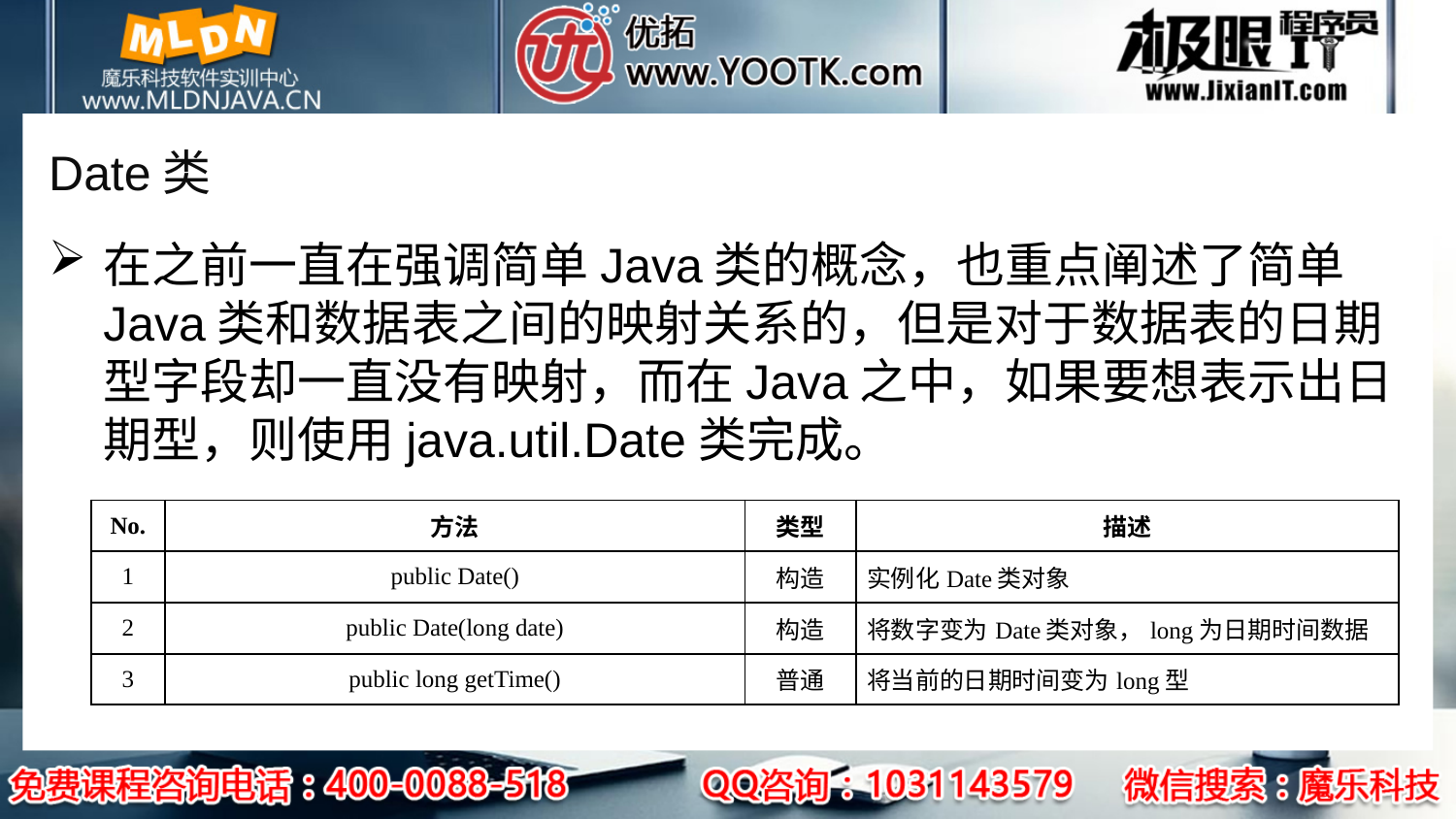

# Date类
在之前一直在强调简单Java类的概念，也重点阐述了简单Java类和数据表之间的映射关系的，但是对于数据表的日期型字段却一直没有映射，而在Java之中，如果要想表示出日期型，则使用java.util.Date类完成。
| No. | 方法 | 类型 | 描述 |
| --- | --- | --- | --- |
| 1 | public Date() | 构造 | 实例化Date类对象 |
| 2 | public Date(long date) | 构造 | 将数字变为Date类对象，long为日期时间数据 |
| 3 | public long getTime() | 普通 | 将当前的日期时间变为long型 |